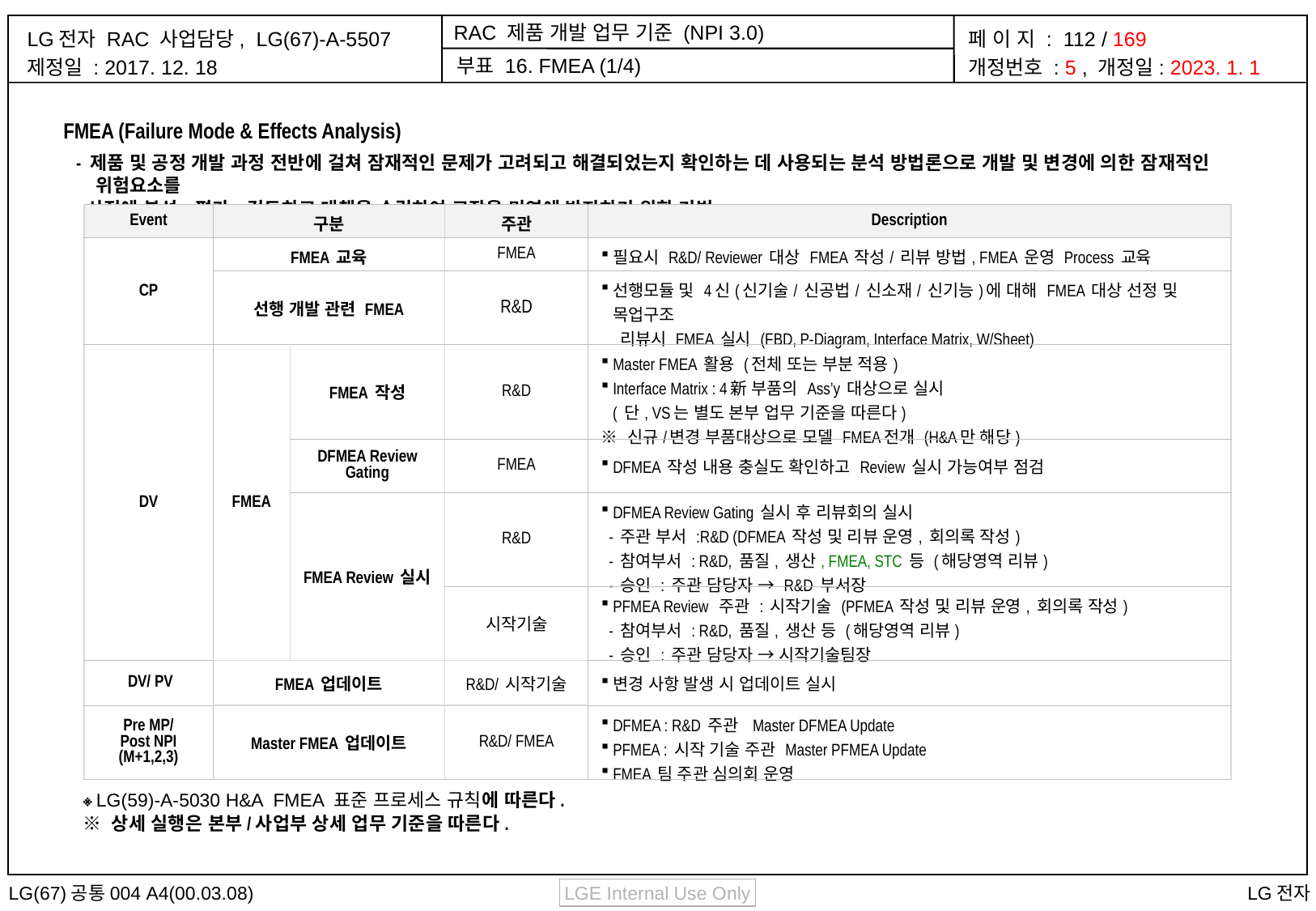

부표 16. FMEA (1/4)
FMEA (Failure Mode & Effects Analysis)

 - 제품 및 공정 개발 과정 전반에 걸쳐 잠재적인 문제가 고려되고 해결되었는지 확인하는 데 사용되는 분석 방법론으로 개발 및 변경에 의한 잠재적인 위험요소를
  사전에 분석, 평가, 검토하고 대책을 수립하여 고장을 미연에 방지하기 위한 기법
| Event | 구분 |  | 주관 | Description |
| --- | --- | --- | --- | --- |
| CP | FMEA 교육 |  | FMEA | 필요시 R&D/ Reviewer 대상 FMEA 작성/ 리뷰 방법, FMEA 운영 Process 교육 |
|  | 선행 개발 관련 FMEA |  | R&D | 선행모듈 및 4신(신기술/ 신공법/ 신소재/ 신기능)에 대해 FMEA 대상 선정 및 목업구조 리뷰시 FMEA 실시 (FBD, P-Diagram, Interface Matrix, W/Sheet) |
| DV | FMEA | FMEA 작성 | R&D | Master FMEA 활용 (전체 또는 부분 적용) Interface Matrix : 4新 부품의 Ass’y 대상으로 실시 ( 단, VS는 별도 본부 업무 기준을 따른다) ※ 신규/변경 부품대상으로 모델 FMEA전개 (H&A만 해당) |
|  |  | DFMEA Review Gating | FMEA | DFMEA 작성 내용 충실도 확인하고 Review 실시 가능여부 점검 |
|  |  | FMEA Review 실시 | R&D | DFMEA Review Gating 실시 후 리뷰회의 실시 - 주관 부서 :R&D (DFMEA 작성 및 리뷰 운영, 회의록 작성) - 참여부서 : R&D, 품질, 생산, FMEA, STC 등 (해당영역 리뷰) - 승인 : 주관 담당자 → R&D 부서장 |
|  |  |  | 시작기술 | PFMEA Review 주관 : 시작기술 (PFMEA 작성 및 리뷰 운영, 회의록 작성) - 참여부서 : R&D, 품질, 생산 등 (해당영역 리뷰) - 승인 : 주관 담당자 → 시작기술팀장 |
| DV/ PV | FMEA 업데이트 |  | R&D/ 시작기술 | 변경 사항 발생 시 업데이트 실시 |
| Pre MP/ Post NPI (M+1,2,3) | Master FMEA 업데이트 |  | R&D/ FMEA | DFMEA : R&D 주관 Master DFMEA Update PFMEA : 시작 기술 주관 Master PFMEA Update FMEA 팀 주관 심의회 운영 |
※ LG(59)-A-5030 H&A  FMEA 표준 프로세스 규칙에 따른다.
※ 상세 실행은 본부/사업부 상세 업무 기준을 따른다.